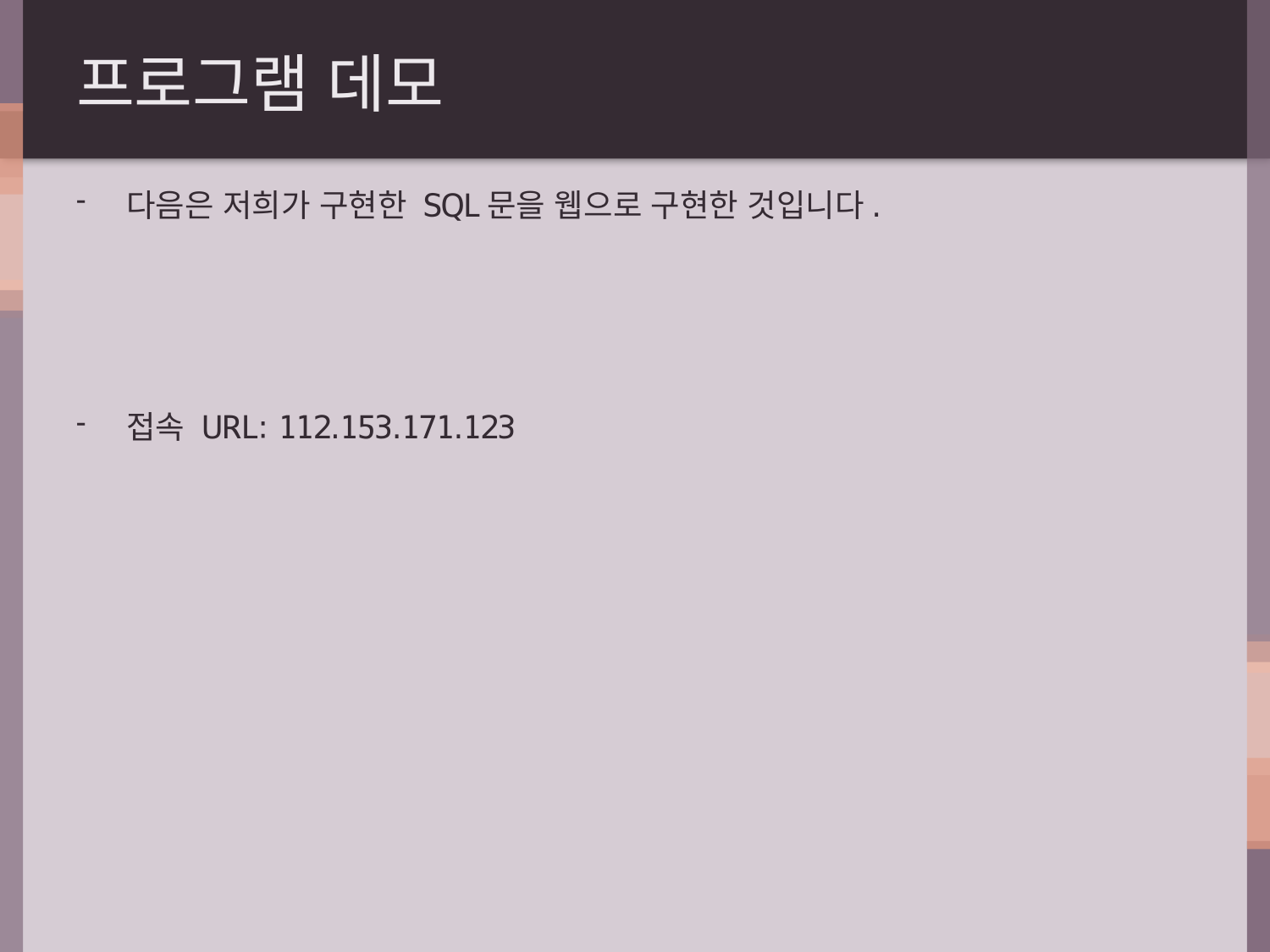

# 프로그램 데모
다음은 저희가 구현한 SQL문을 웹으로 구현한 것입니다.

접속 URL: 112.153.171.123